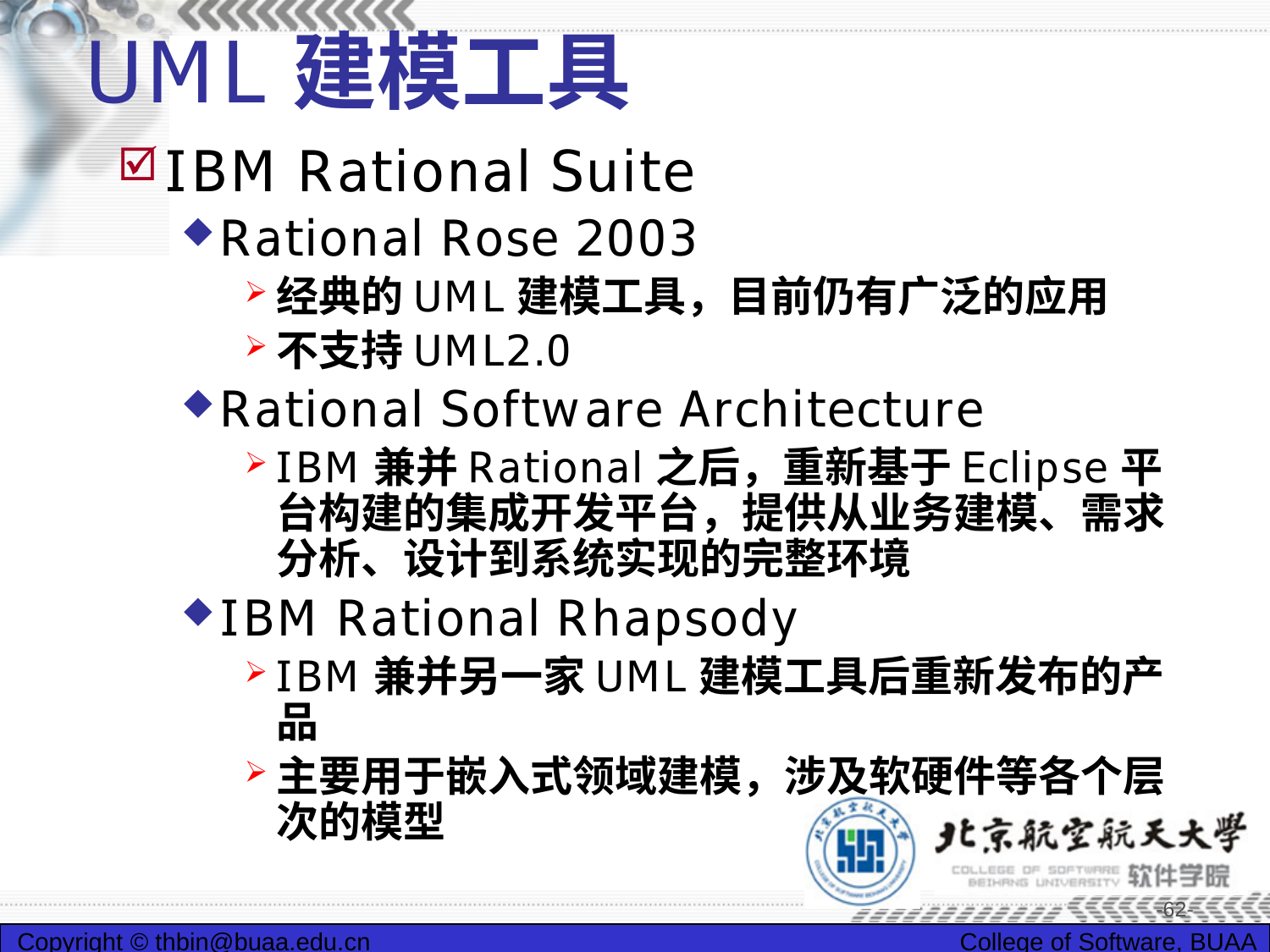

# UML建模工具
IBM Rational Suite
Rational Rose 2003
经典的UML建模工具，目前仍有广泛的应用
不支持UML2.0
Rational Software Architecture
IBM兼并Rational之后，重新基于Eclipse平台构建的集成开发平台，提供从业务建模、需求分析、设计到系统实现的完整环境
IBM Rational Rhapsody
IBM兼并另一家UML建模工具后重新发布的产品
主要用于嵌入式领域建模，涉及软硬件等各个层次的模型
-62-